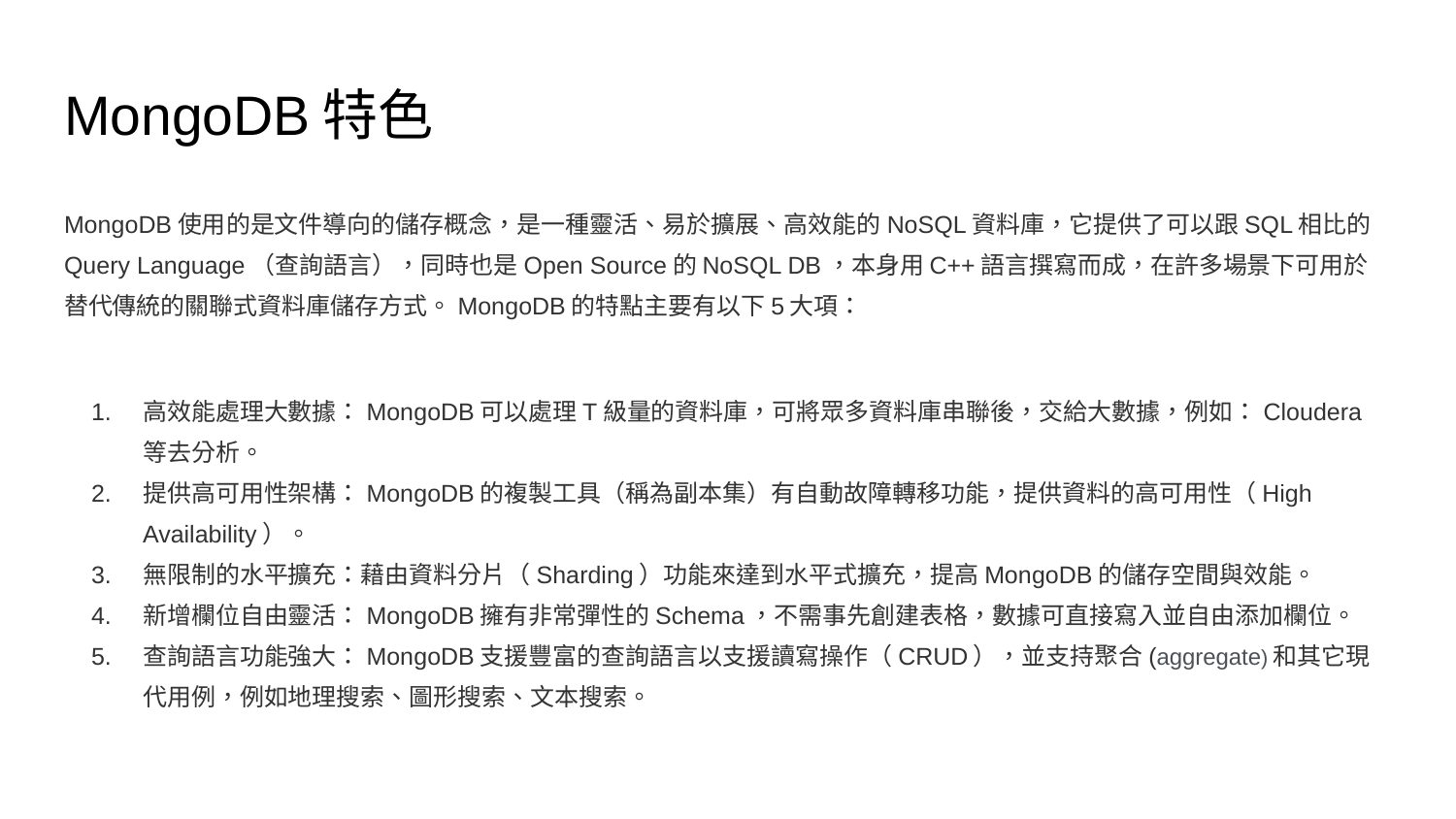

# MongoDB特色
MongoDB使用的是文件導向的儲存概念，是一種靈活、易於擴展、高效能的NoSQL資料庫，它提供了可以跟SQL相比的Query Language（查詢語言），同時也是Open Source的NoSQL DB，本身用C++語言撰寫而成，在許多場景下可用於替代傳統的關聯式資料庫儲存方式。MongoDB的特點主要有以下5大項：

高效能處理大數據：MongoDB可以處理T級量的資料庫，可將眾多資料庫串聯後，交給大數據，例如：Cloudera等去分析。
提供高可用性架構：MongoDB的複製工具（稱為副本集）有自動故障轉移功能，提供資料的高可用性（High Availability）。
無限制的水平擴充：藉由資料分片（Sharding）功能來達到水平式擴充，提高MongoDB的儲存空間與效能。
新增欄位自由靈活：MongoDB擁有非常彈性的Schema，不需事先創建表格，數據可直接寫入並自由添加欄位。
查詢語言功能強大：MongoDB支援豐富的查詢語言以支援讀寫操作（CRUD），並支持聚合(aggregate)和其它現代用例，例如地理搜索、圖形搜索、文本搜索。